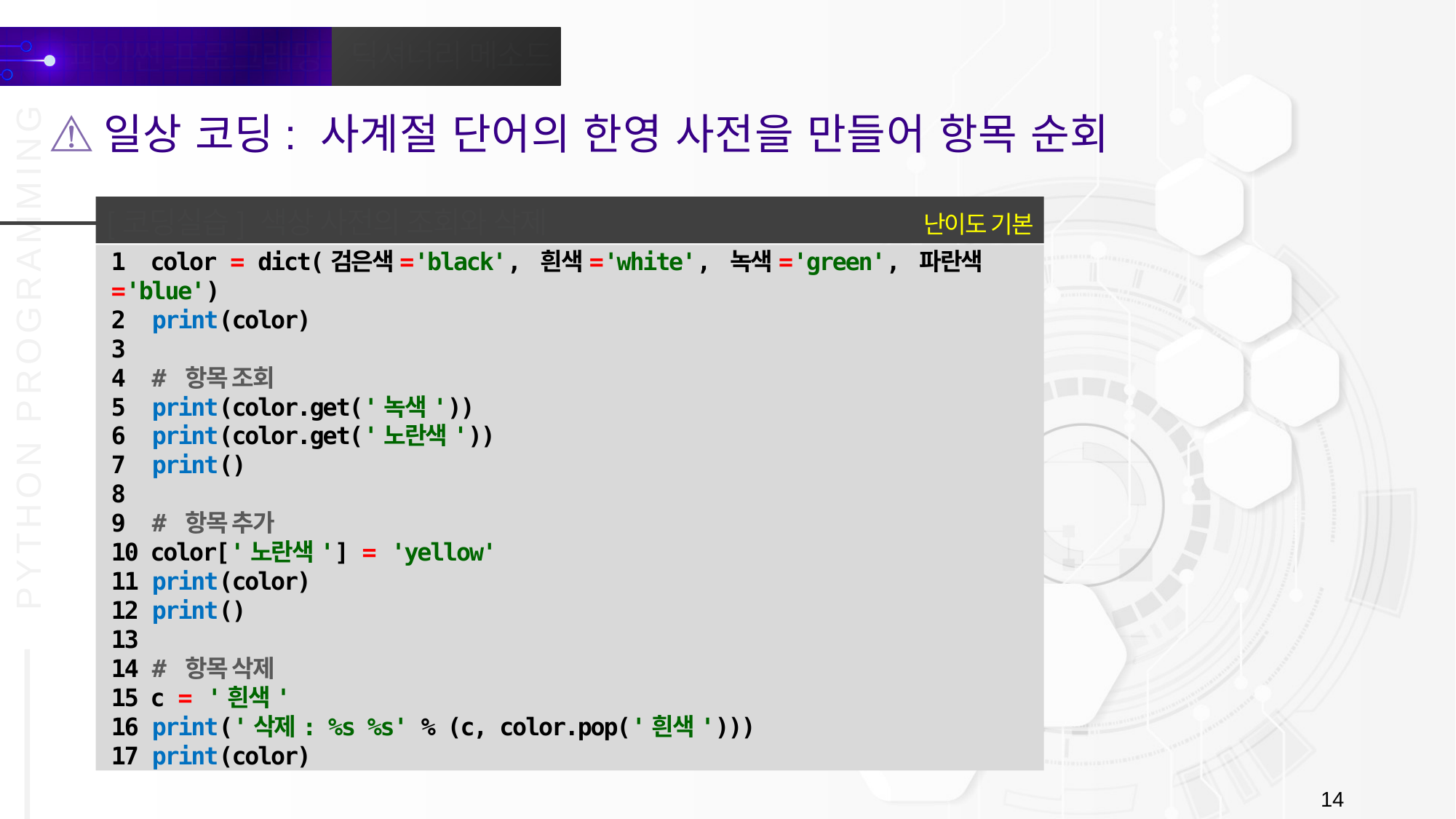

일상 코딩: 사계절 단어의 한영 사전을 만들어 항목 순회

난이도 기본
[코딩실습] 색상 사전의 조회와 삭제
1  color = dict(검은색='black', 흰색='white', 녹색='green', 파란색='blue')
2  print(color)
3
4  # 항목 조회
5  print(color.get('녹색'))
6  print(color.get('노란색'))
7  print()
8
9  # 항목 추가
10 color['노란색'] = 'yellow'
11 print(color)
12 print()
13
14 # 항목 삭제
15 c = '흰색'
16 print('삭제: %s %s' % (c, color.pop('흰색')))
17 print(color)
14